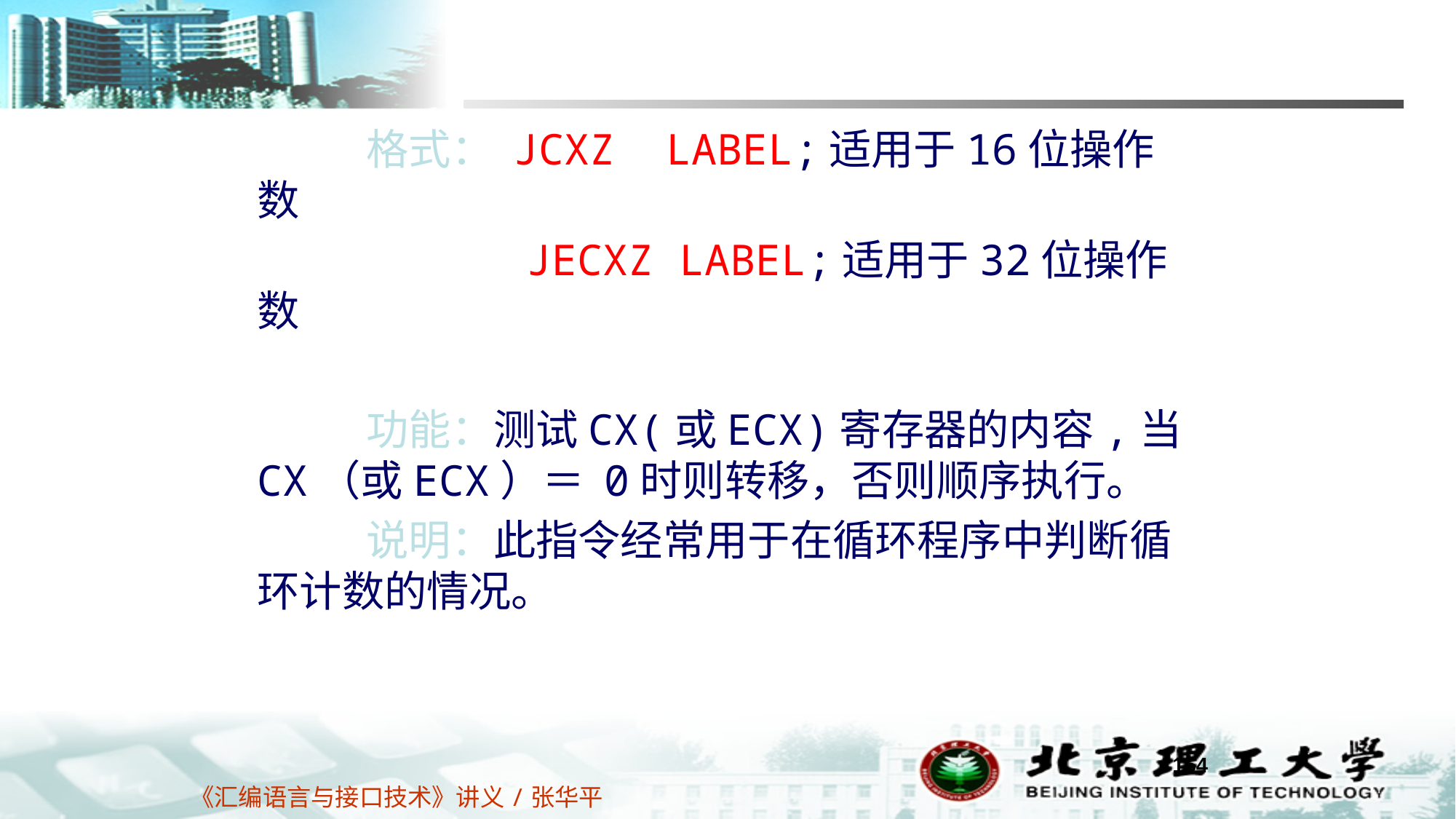

格式： JCXZ  LABEL;适用于16位操作数
		  JECXZ LABEL;适用于32位操作数

	功能：测试CX(或ECX)寄存器的内容,当CX（或ECX）＝ 0时则转移，否则顺序执行。
	说明：此指令经常用于在循环程序中判断循环计数的情况。
154